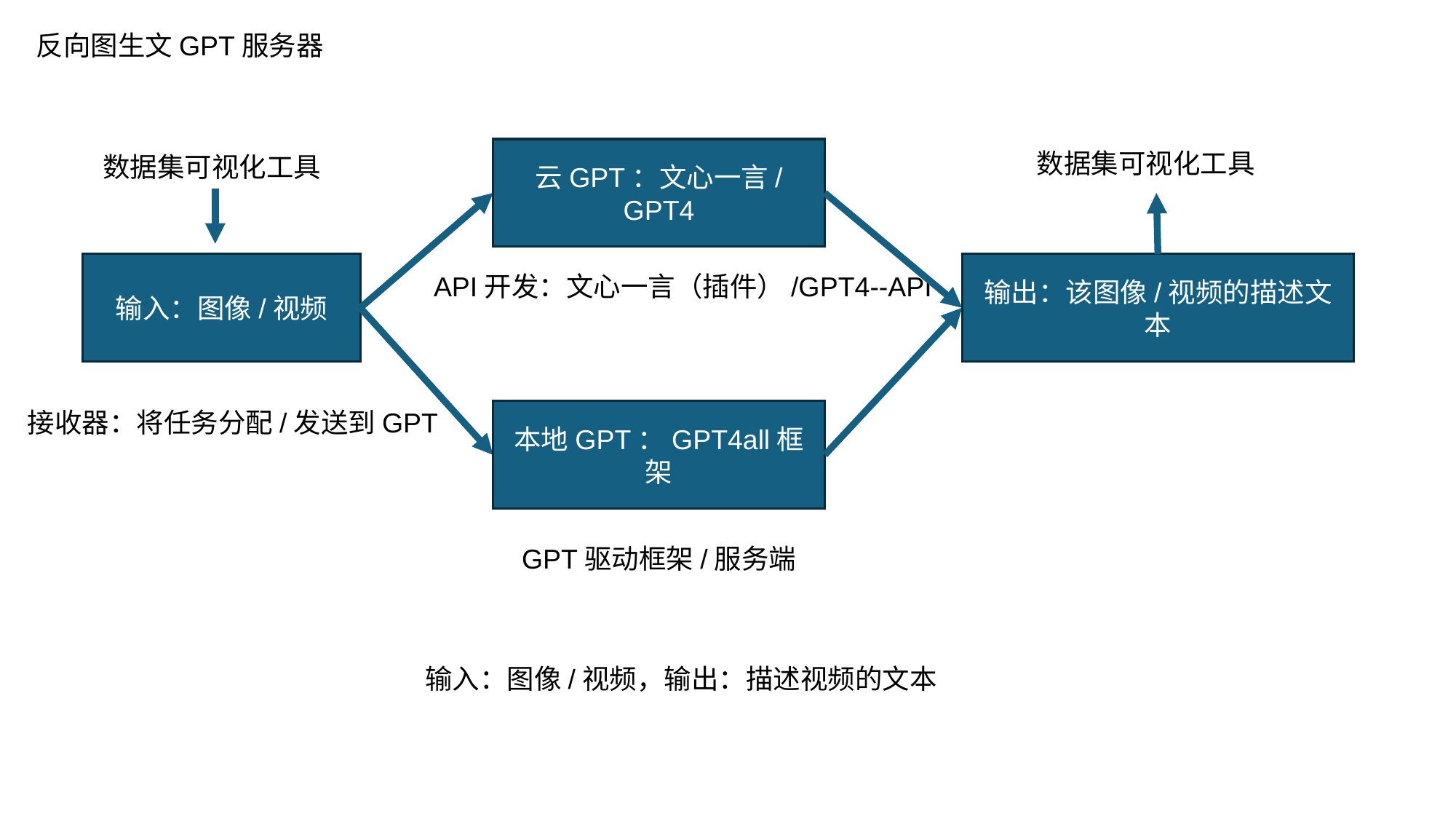

反向图生文GPT服务器
云GPT：文心一言/GPT4
数据集可视化工具
数据集可视化工具
输入：图像/视频
输出：该图像/视频的描述文本
API开发：文心一言（插件）/GPT4--API
接收器：将任务分配/发送到GPT
本地GPT：GPT4all框架
GPT驱动框架/服务端
输入：图像/视频，输出：描述视频的文本